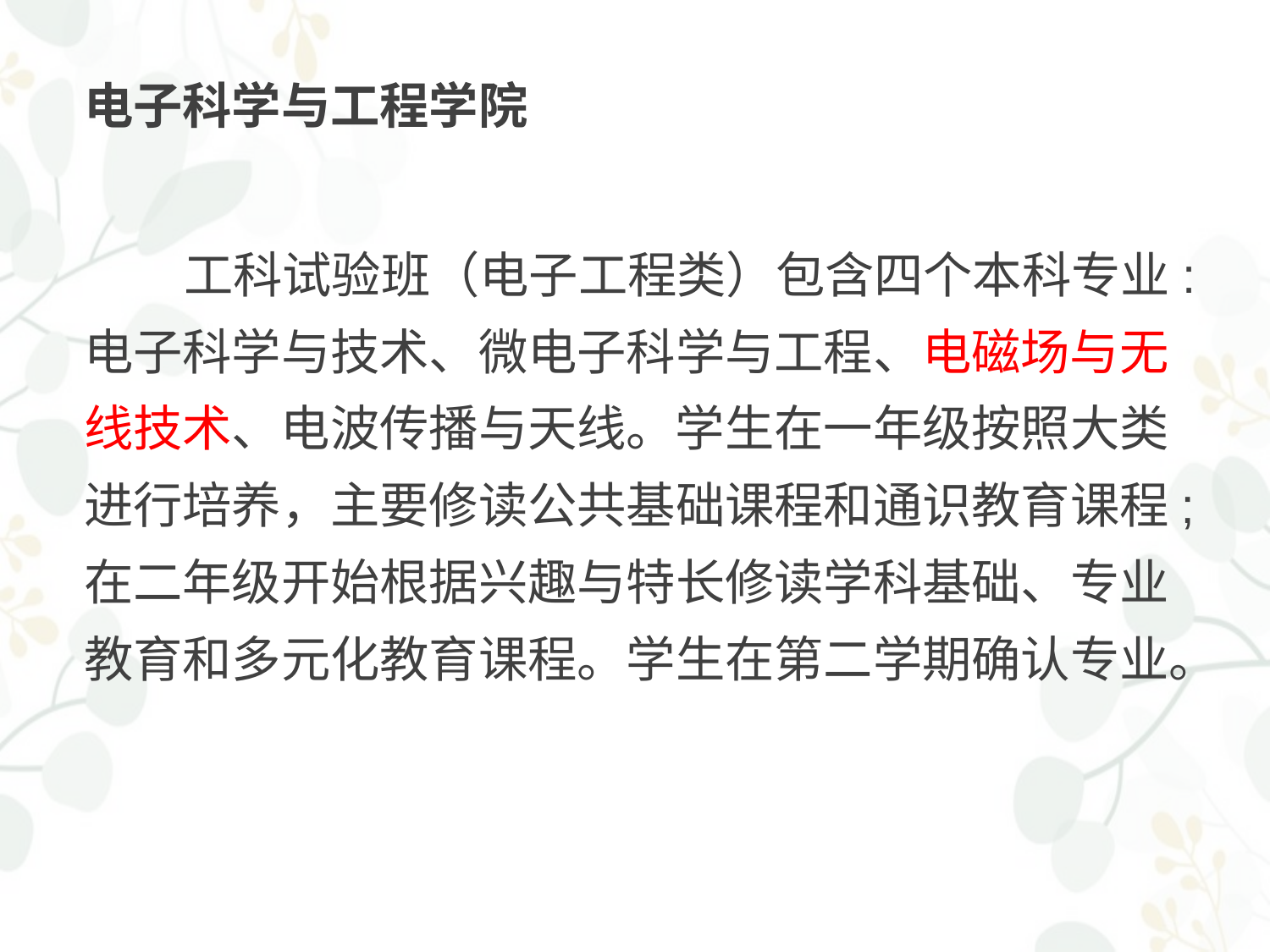

# 电子科学与工程学院
        工科试验班（电子工程类）包含四个本科专业:电子科学与技术、微电子科学与工程、电磁场与无线技术、电波传播与天线。学生在一年级按照大类进行培养，主要修读公共基础课程和通识教育课程;在二年级开始根据兴趣与特长修读学科基础、专业教育和多元化教育课程。学生在第二学期确认专业。